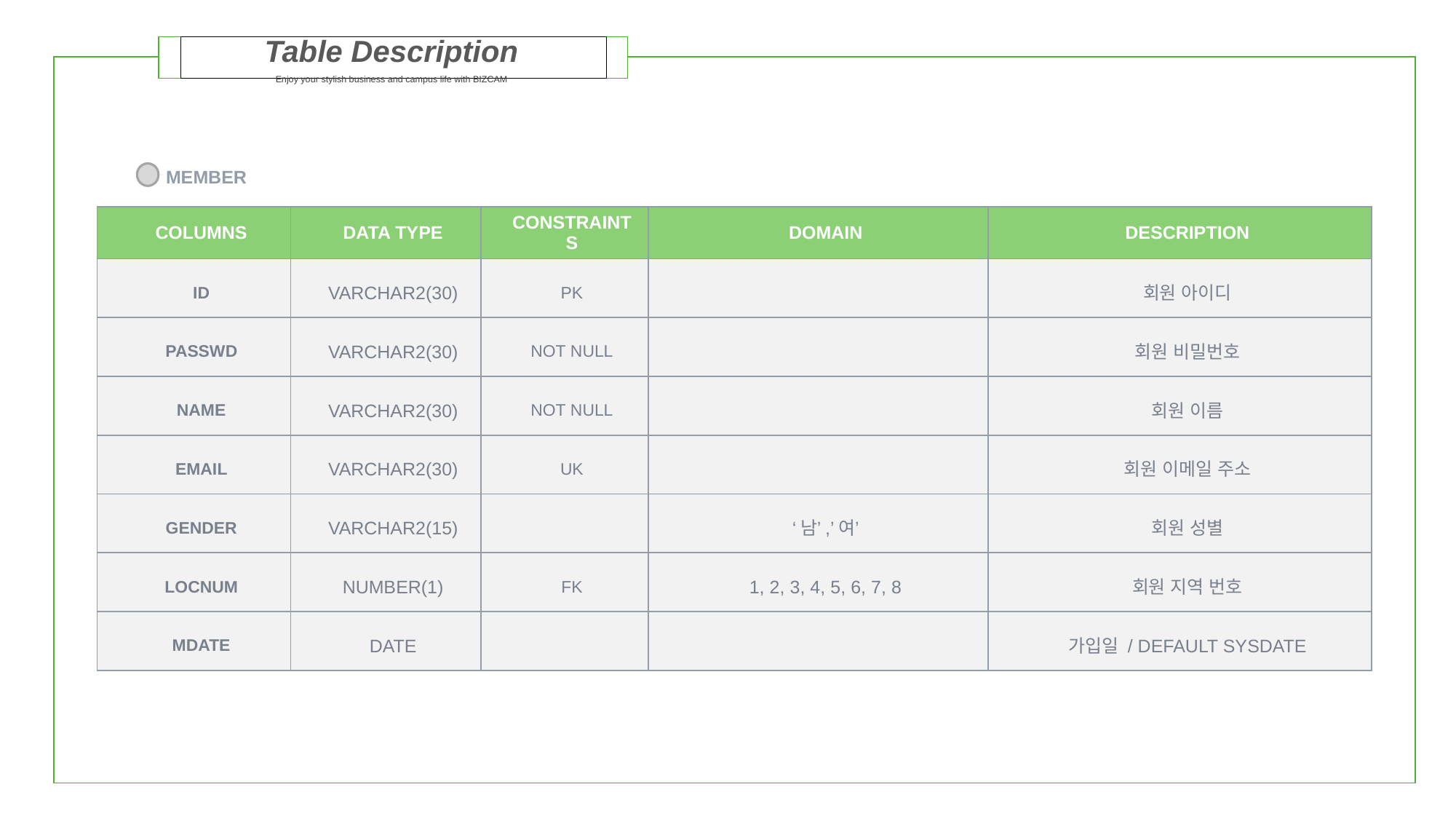

Table Description
Enjoy your stylish business and campus life with BIZCAM
|  |  |  |
| --- | --- | --- |

MEMBER

| COLUMNS | DATA TYPE | CONSTRAINTS | DOMAIN | DESCRIPTION |
| --- | --- | --- | --- | --- |
| ID | VARCHAR2(30) | PK |  | 회원 아이디 |
| PASSWD | VARCHAR2(30) | NOT NULL |  | 회원 비밀번호 |
| NAME | VARCHAR2(30) | NOT NULL |  | 회원 이름 |
| EMAIL | VARCHAR2(30) | UK |  | 회원 이메일 주소 |
| GENDER | VARCHAR2(15) |  | ‘남’,’여’ | 회원 성별 |
| LOCNUM | NUMBER(1) | FK | 1, 2, 3, 4, 5, 6, 7, 8 | 회원 지역 번호 |
| MDATE | DATE |  |  | 가입일 / DEFAULT SYSDATE |